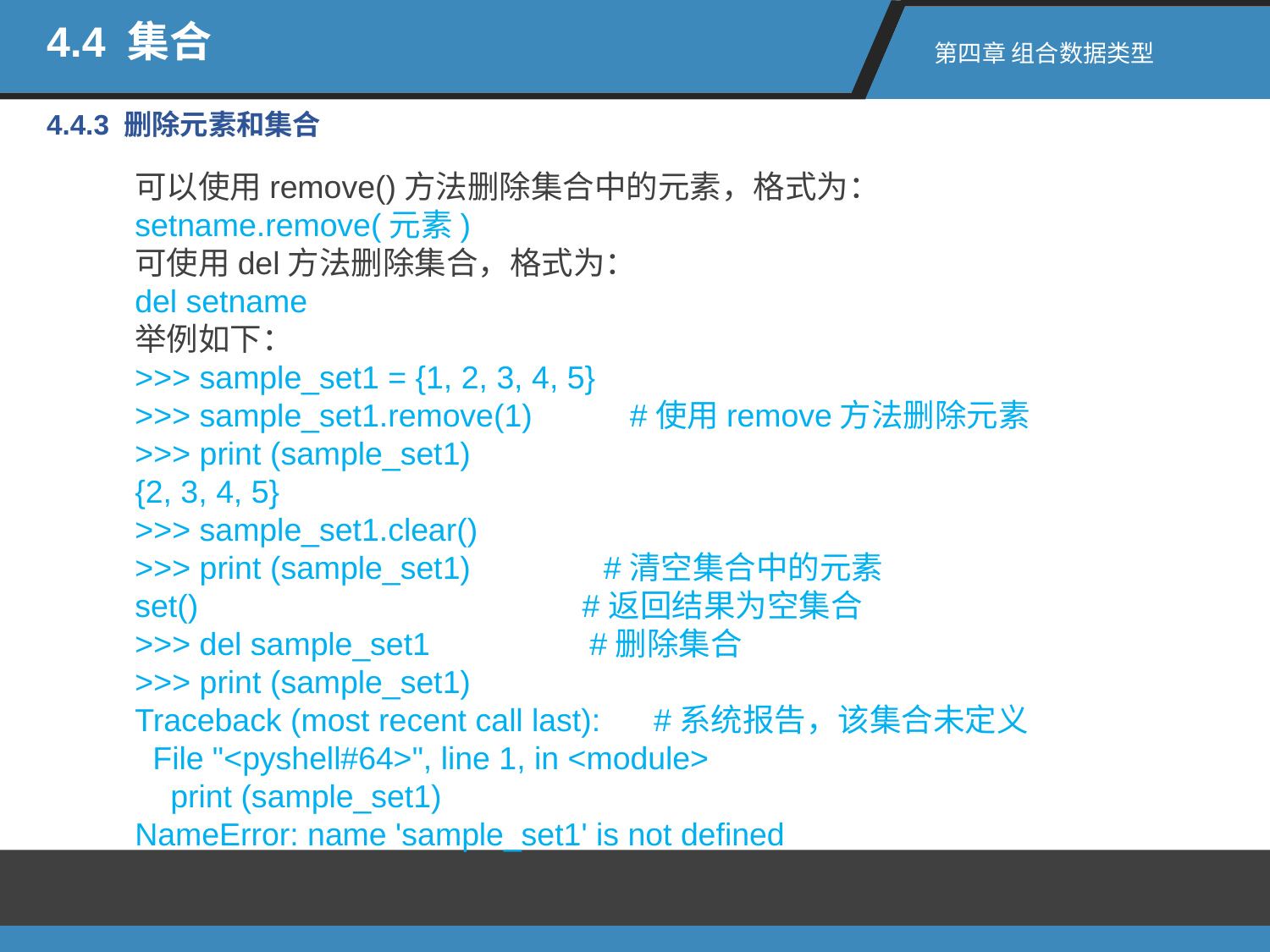

4.4 集合
第四章 组合数据类型
4.4.3 删除元素和集合
可以使用remove()方法删除集合中的元素，格式为：
setname.remove(元素)
可使用del方法删除集合，格式为：
del setname
举例如下：
>>> sample_set1 = {1, 2, 3, 4, 5}
>>> sample_set1.remove(1)           #使用remove方法删除元素
>>> print (sample_set1)
{2, 3, 4, 5}
>>> sample_set1.clear()
>>> print (sample_set1)               #清空集合中的元素
set()	                             #返回结果为空集合
>>> del sample_set1                  #删除集合
>>> print (sample_set1)
Traceback (most recent call last):      #系统报告，该集合未定义
  File "<pyshell#64>", line 1, in <module>
    print (sample_set1)
NameError: name 'sample_set1' is not defined